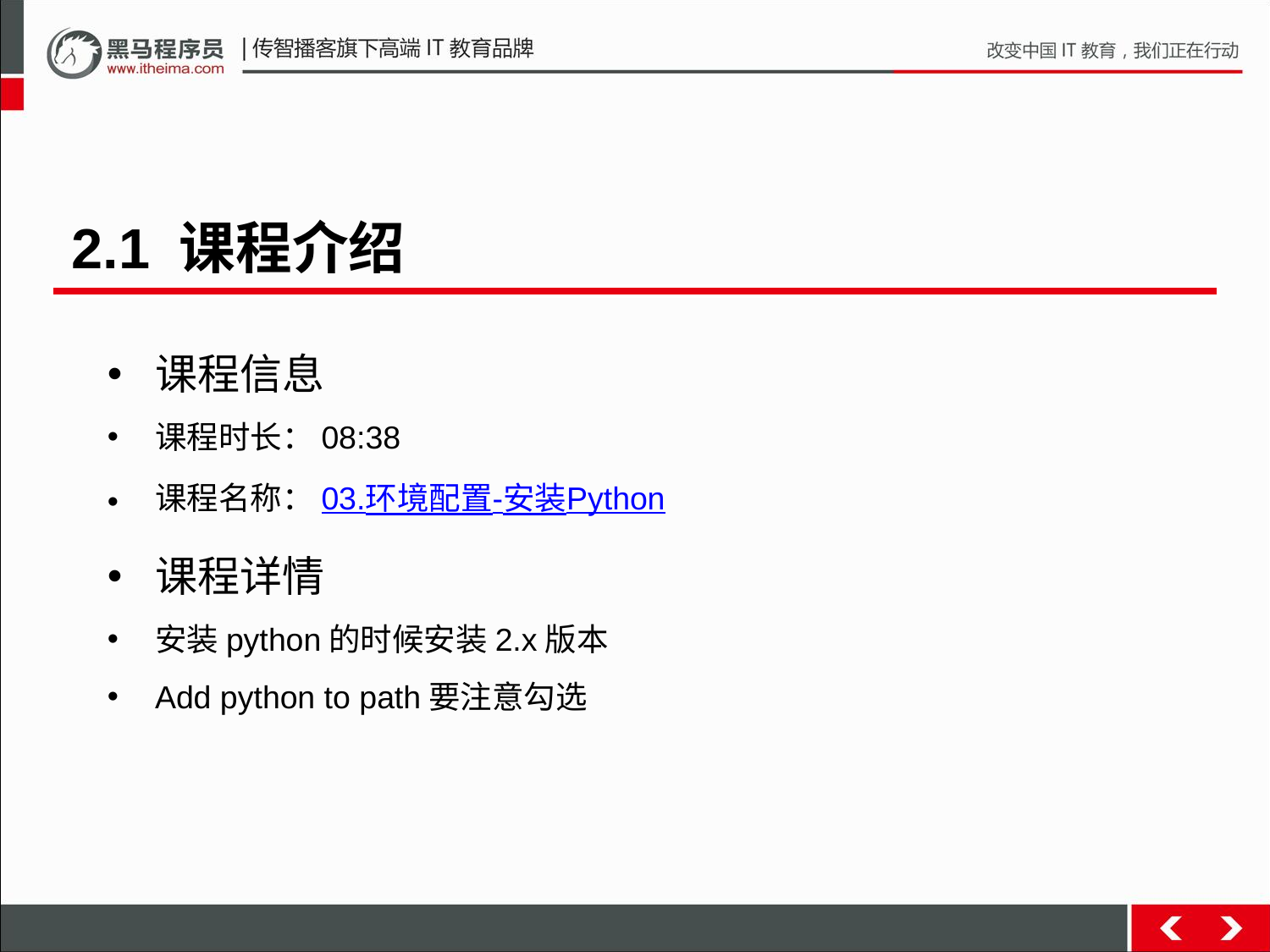

2.1 课程介绍
课程信息
课程时长：08:38
课程名称：03.环境配置-安装Python
课程详情
安装python的时候安装2.x版本
Add python to path要注意勾选